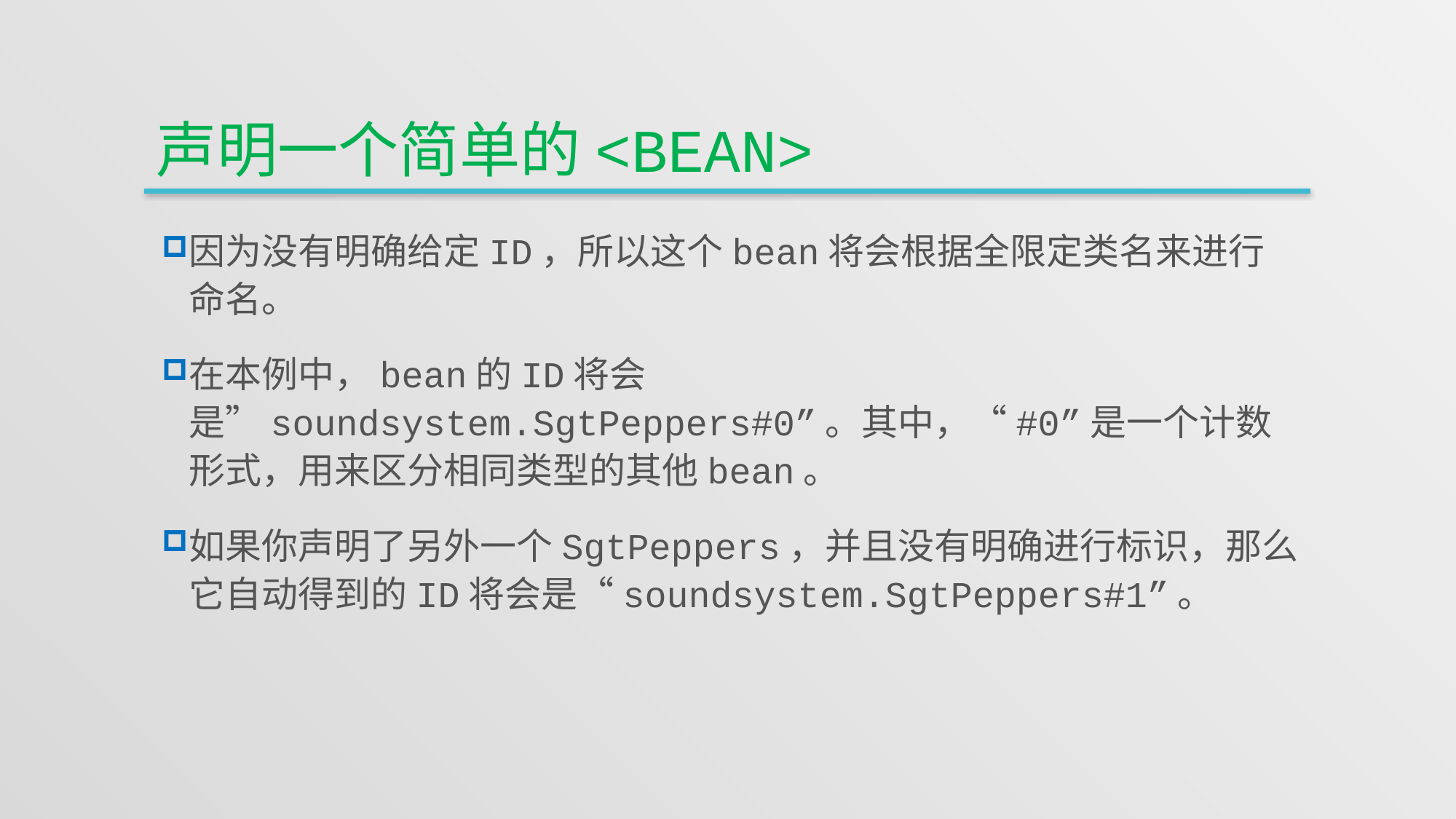

# 声明一个简单的<bean>
因为没有明确给定ID，所以这个bean将会根据全限定类名来进行命名。
在本例中，bean的ID将会是”soundsystem.SgtPeppers#0”。其中，“#0”是一个计数形式，用来区分相同类型的其他bean。
如果你声明了另外一个SgtPeppers，并且没有明确进行标识，那么它自动得到的ID将会是“soundsystem.SgtPeppers#1”。